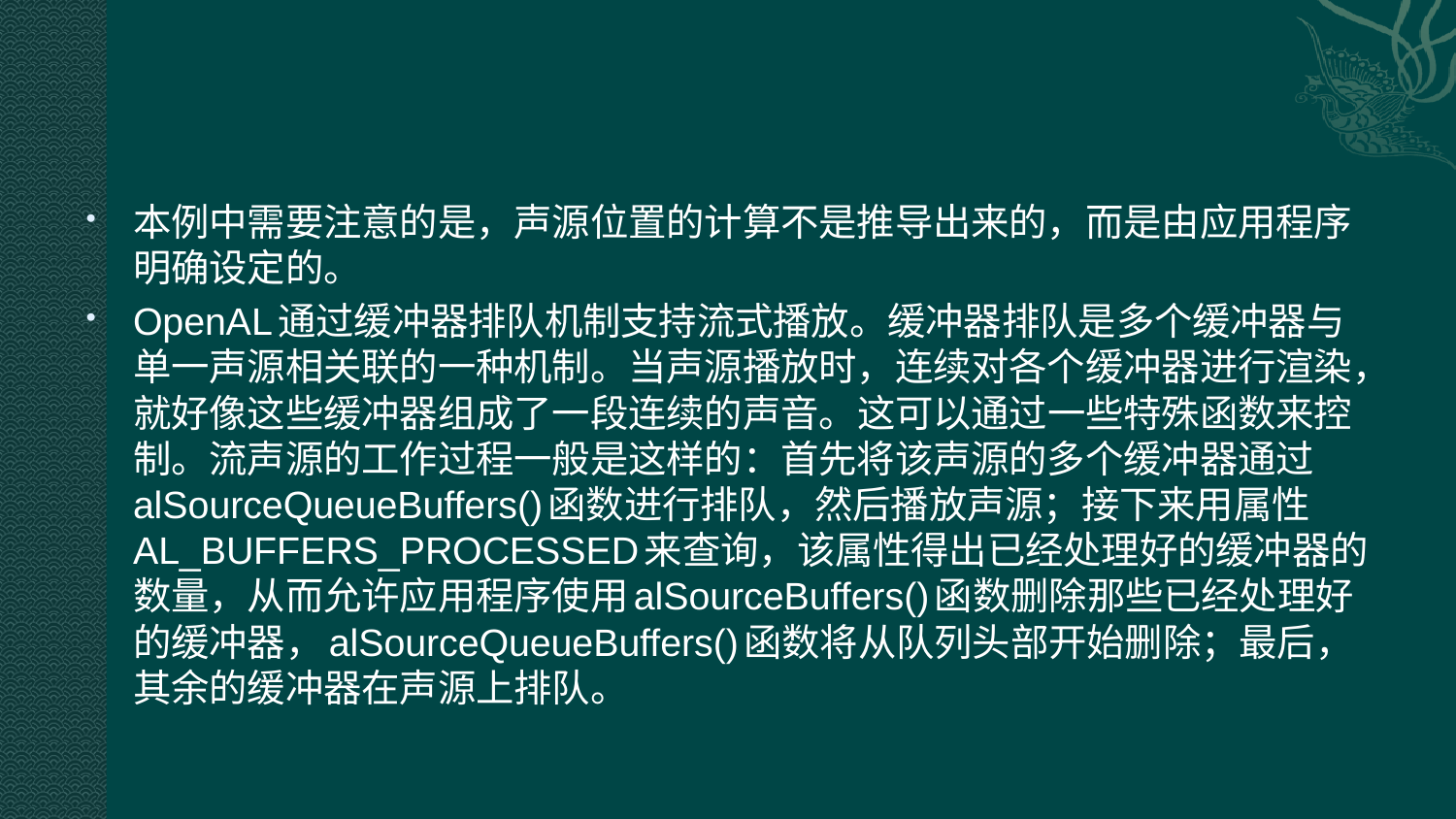

#
本例中需要注意的是，声源位置的计算不是推导出来的，而是由应用程序明确设定的。
OpenAL通过缓冲器排队机制支持流式播放。缓冲器排队是多个缓冲器与单一声源相关联的一种机制。当声源播放时，连续对各个缓冲器进行渲染，就好像这些缓冲器组成了一段连续的声音。这可以通过一些特殊函数来控制。流声源的工作过程一般是这样的：首先将该声源的多个缓冲器通过alSourceQueueBuffers()函数进行排队，然后播放声源；接下来用属性AL_BUFFERS_PROCESSED来查询，该属性得出已经处理好的缓冲器的数量，从而允许应用程序使用alSourceBuffers()函数删除那些已经处理好的缓冲器，alSourceQueueBuffers()函数将从队列头部开始删除；最后，其余的缓冲器在声源上排队。